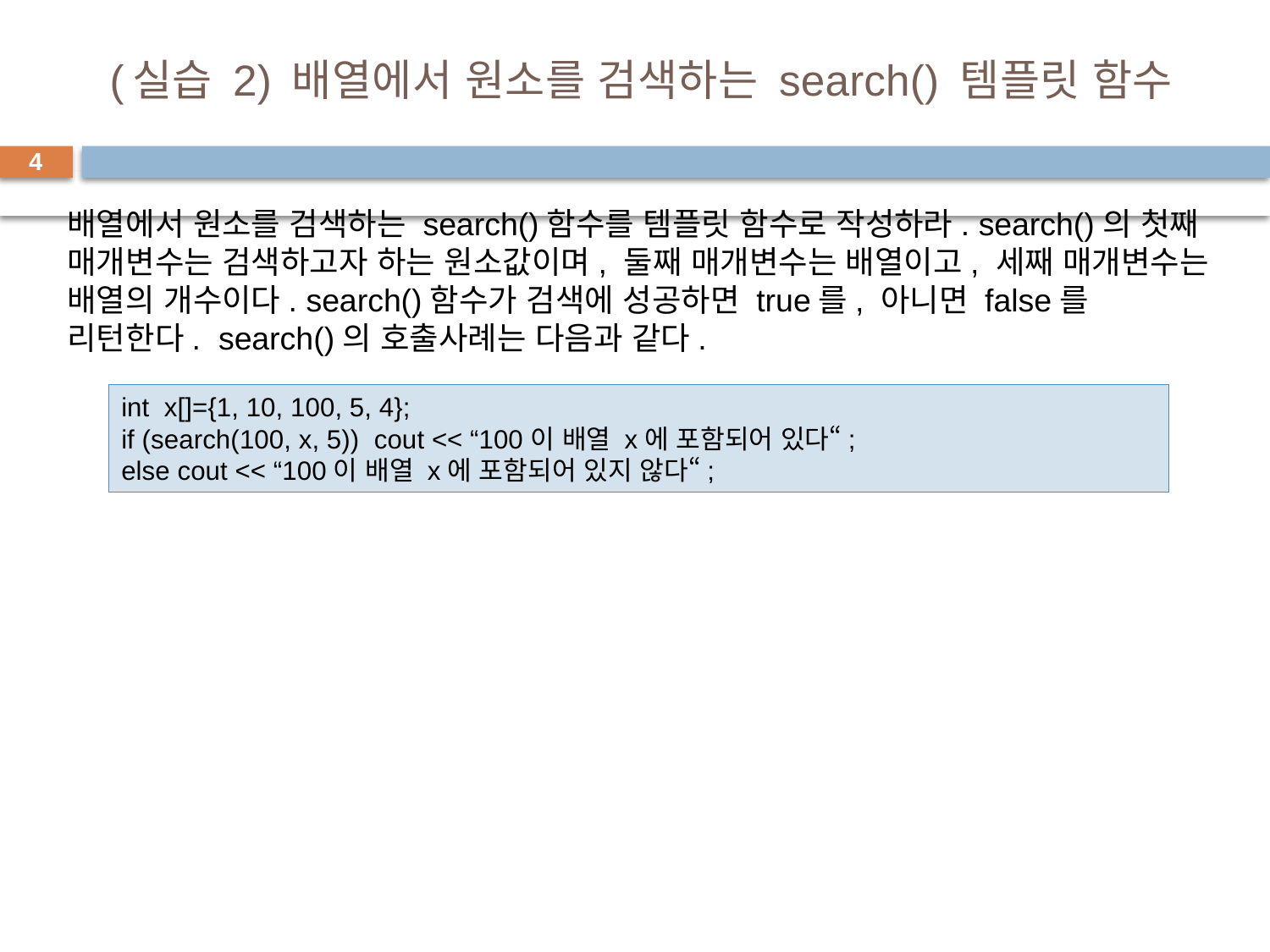

# (실습 2) 배열에서 원소를 검색하는 search() 템플릿 함수
4
배열에서 원소를 검색하는 search()함수를 템플릿 함수로 작성하라. search()의 첫째 매개변수는 검색하고자 하는 원소값이며, 둘째 매개변수는 배열이고, 세째 매개변수는 배열의 개수이다. search()함수가 검색에 성공하면 true를, 아니면 false를 리턴한다.  search()의 호출사례는 다음과 같다.
int  x[]={1, 10, 100, 5, 4};
if (search(100, x, 5))  cout << “100이 배열 x에 포함되어 있다“;
else cout << “100이 배열 x에 포함되어 있지 않다“;